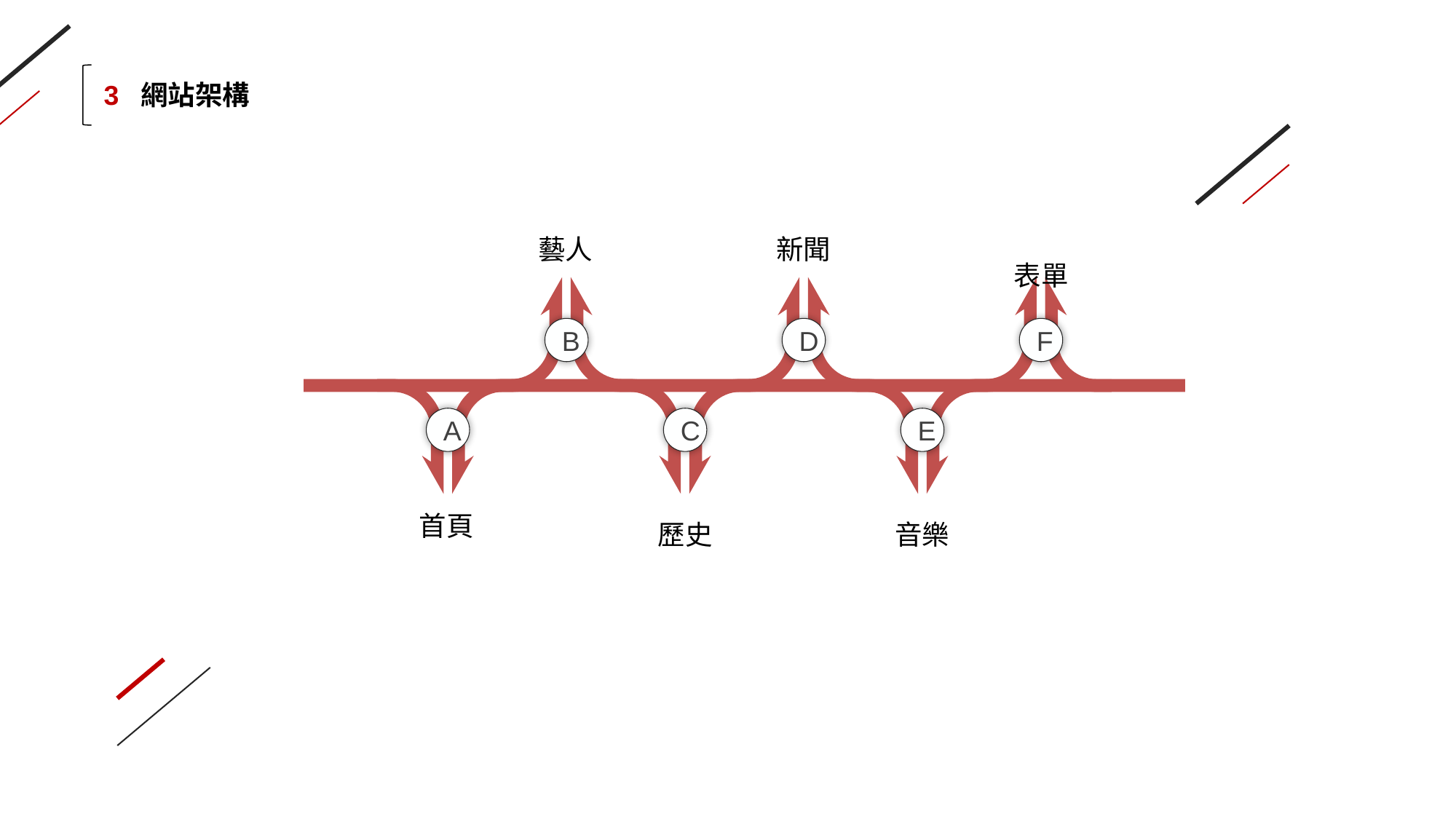

3  網站架構
藝人
新聞
表單

B
D
F

A
C
E
歷史
音樂
首頁